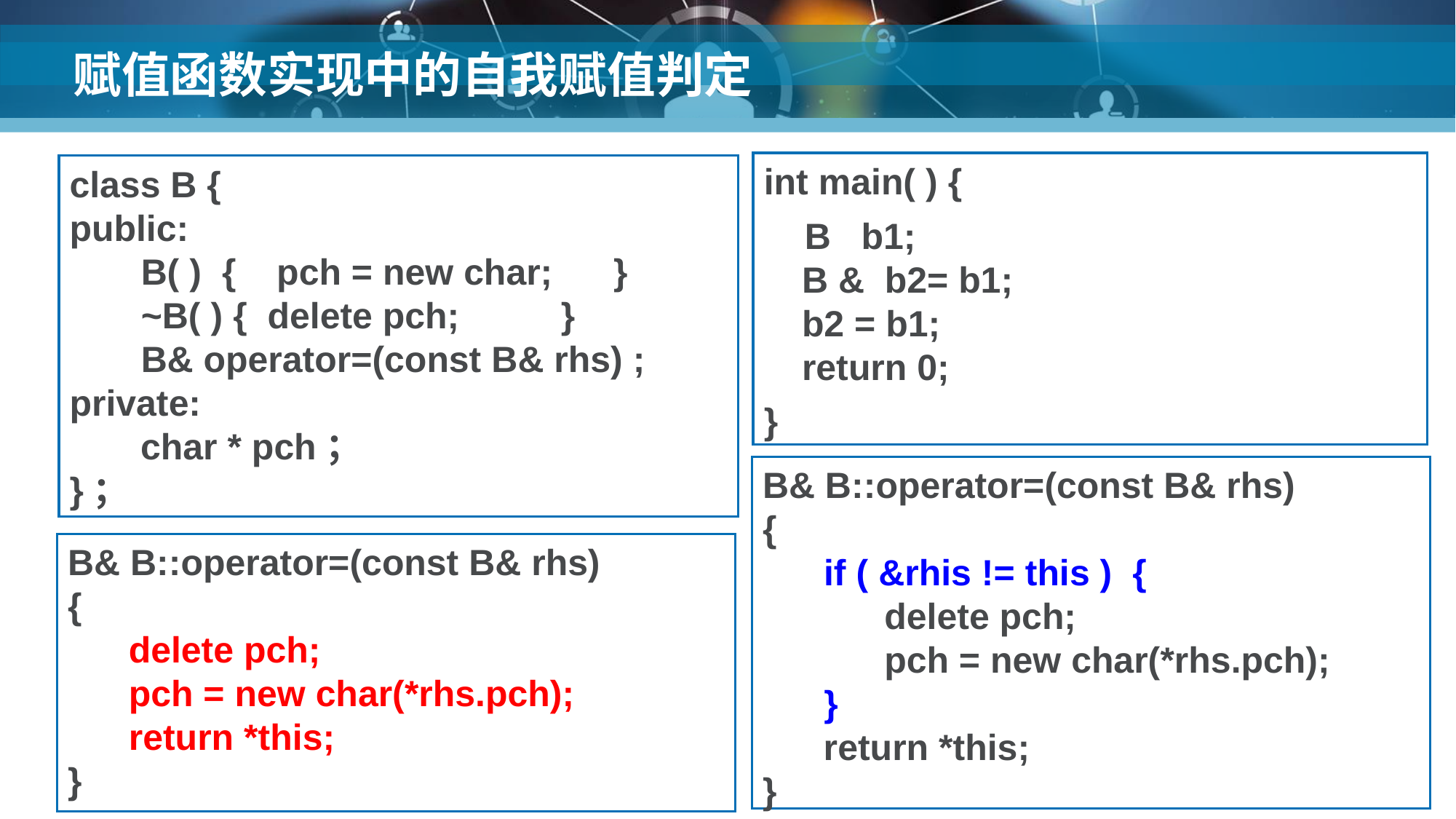

# 赋值函数实现中的自我赋值判定
int main( ) {
    B   b1;
B &  b2= b1;
b2 = b1;
return 0;
}

class B {
public:
       B( )  {    pch = new char;      }
       ~B( ) {  delete pch;          }
       B& operator=(const B& rhs) ;
private:
       char * pch；
}；
B& B::operator=(const B& rhs)
{
      if ( &rhis != this )  {
            delete pch;
            pch = new char(*rhs.pch);
      }
      return *this;
}
B& B::operator=(const B& rhs)
{
      delete pch;
      pch = new char(*rhs.pch);
      return *this;
}